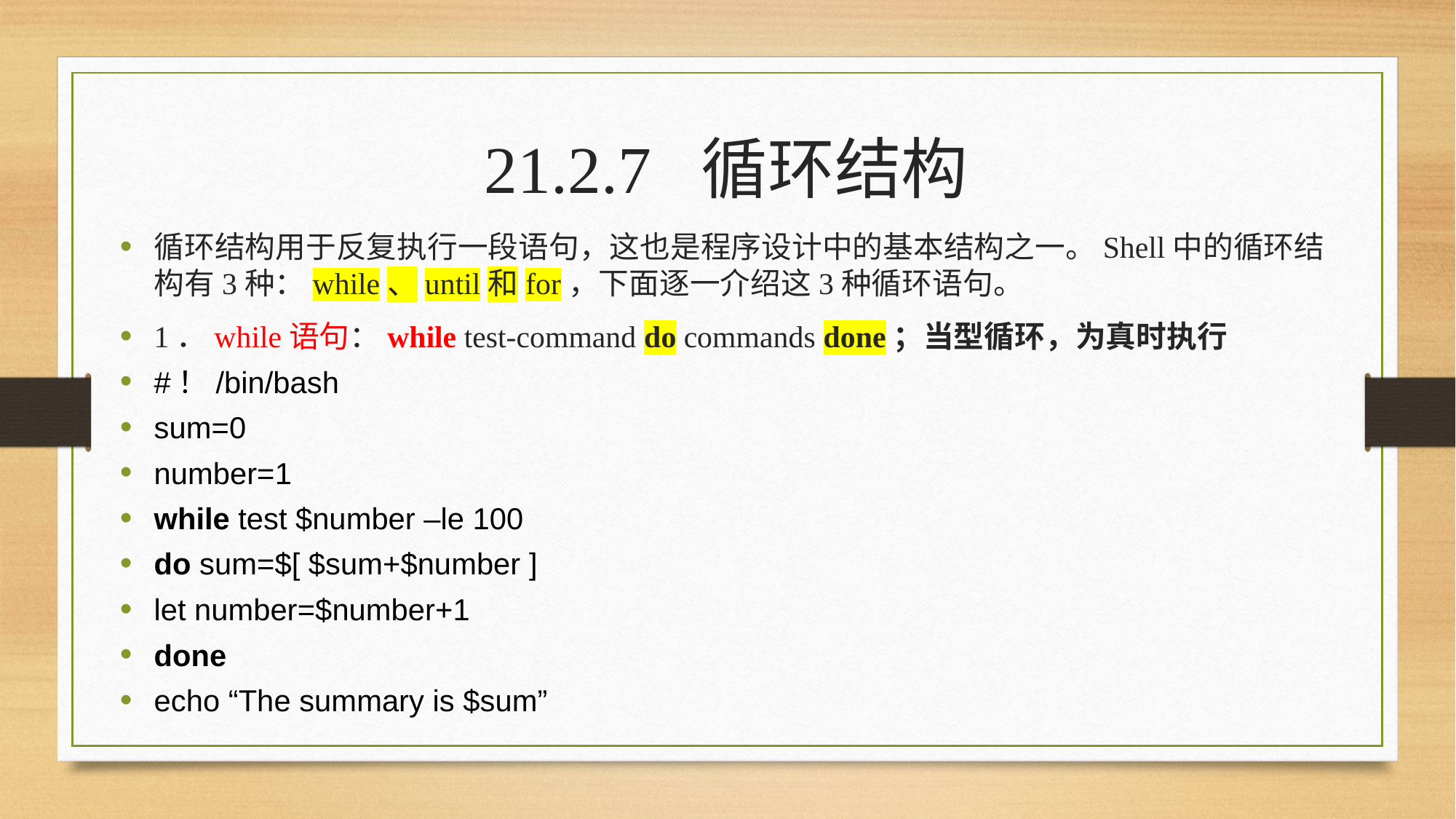

21.2.7  循环结构
循环结构用于反复执行一段语句，这也是程序设计中的基本结构之一。Shell中的循环结构有3种：while、until和for，下面逐一介绍这3种循环语句。
1．while语句：while test-command do commands done；当型循环，为真时执行
#！/bin/bash
sum=0
number=1
while test $number –le 100
do sum=$[ $sum+$number ]
let number=$number+1
done
echo “The summary is $sum”